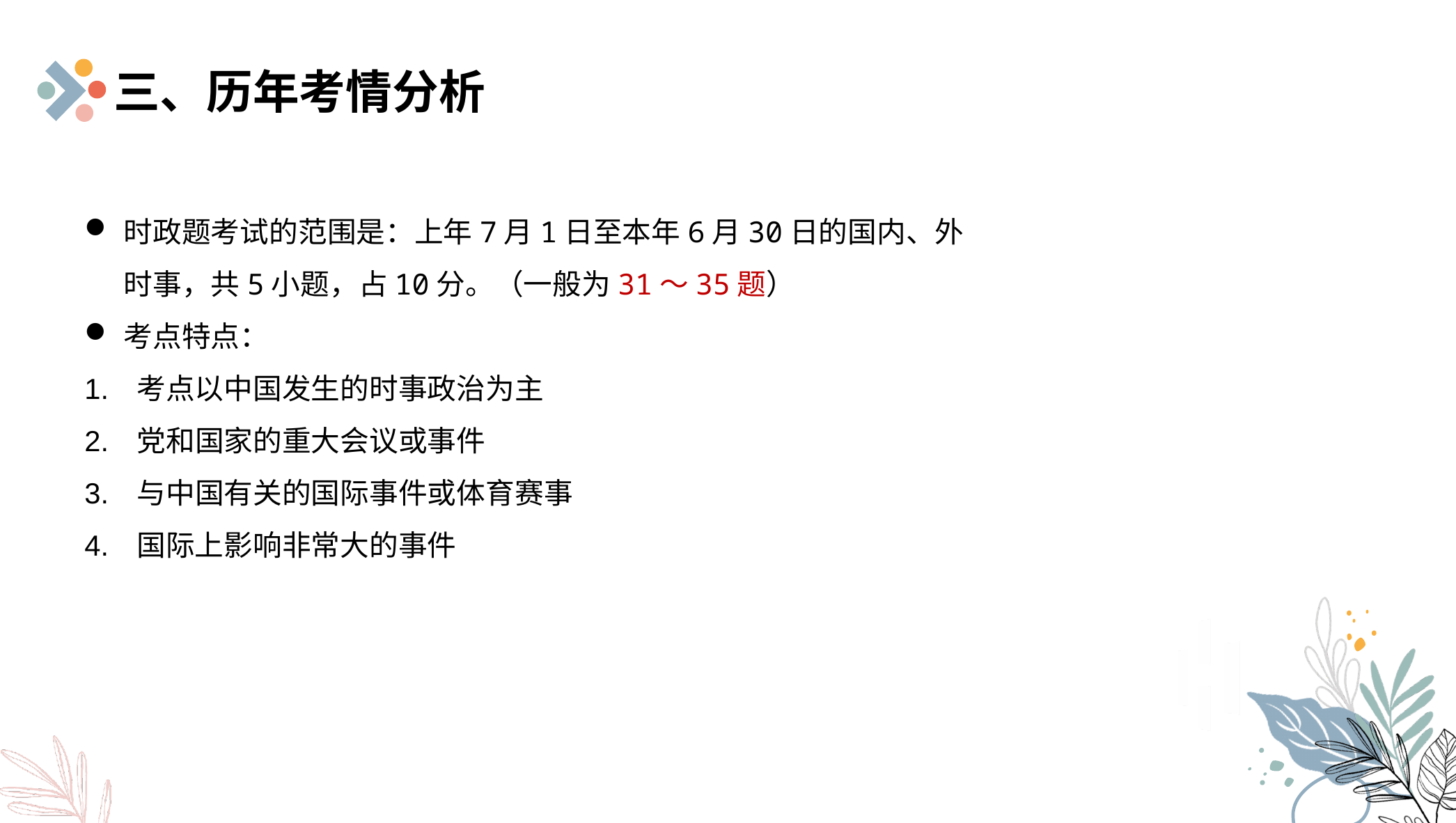

三、历年考情分析
时政题考试的范围是：上年7月1日至本年6月30日的国内、外时事，共5小题，占10分。（一般为31～35题）
考点特点：
考点以中国发生的时事政治为主
党和国家的重大会议或事件
与中国有关的国际事件或体育赛事
国际上影响非常大的事件